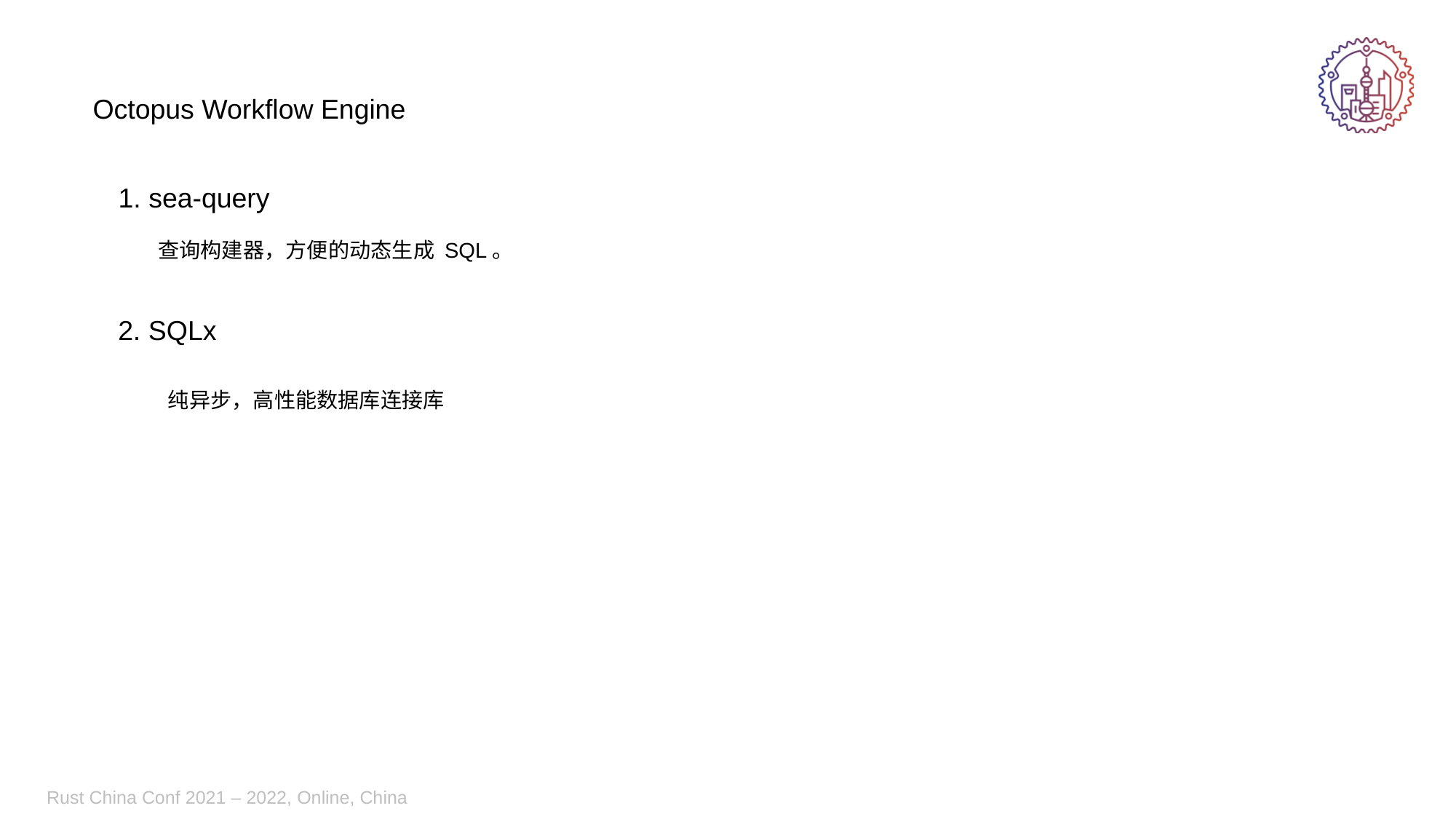

Octopus Workflow Engine
1. sea-query
查询构建器，方便的动态生成 SQL。
2. SQLx
纯异步，高性能数据库连接库